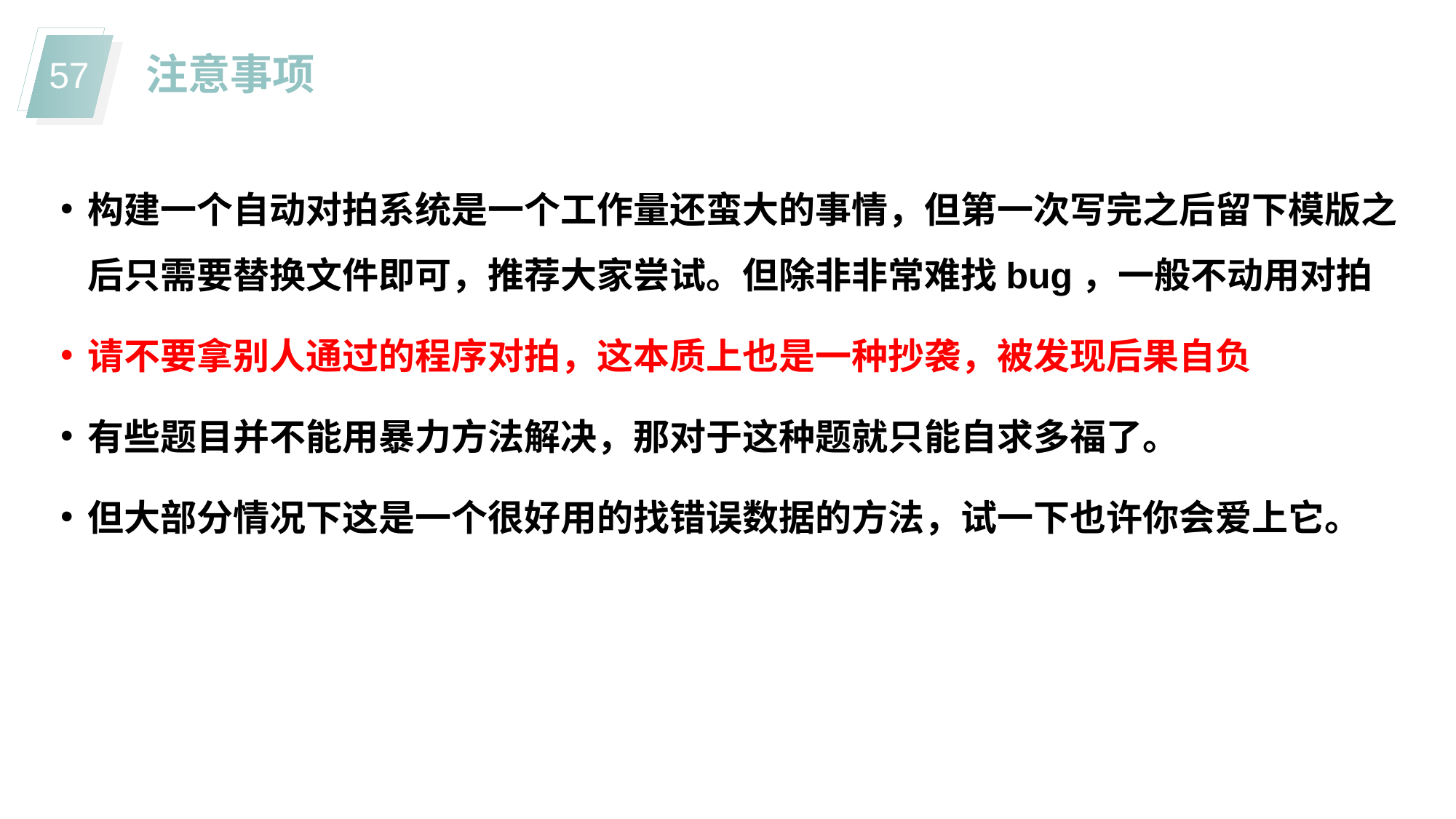

注意事项
构建一个自动对拍系统是一个工作量还蛮大的事情，但第一次写完之后留下模版之后只需要替换文件即可，推荐大家尝试。但除非非常难找bug，一般不动用对拍
请不要拿别人通过的程序对拍，这本质上也是一种抄袭，被发现后果自负
有些题目并不能用暴力方法解决，那对于这种题就只能自求多福了。
但大部分情况下这是一个很好用的找错误数据的方法，试一下也许你会爱上它。